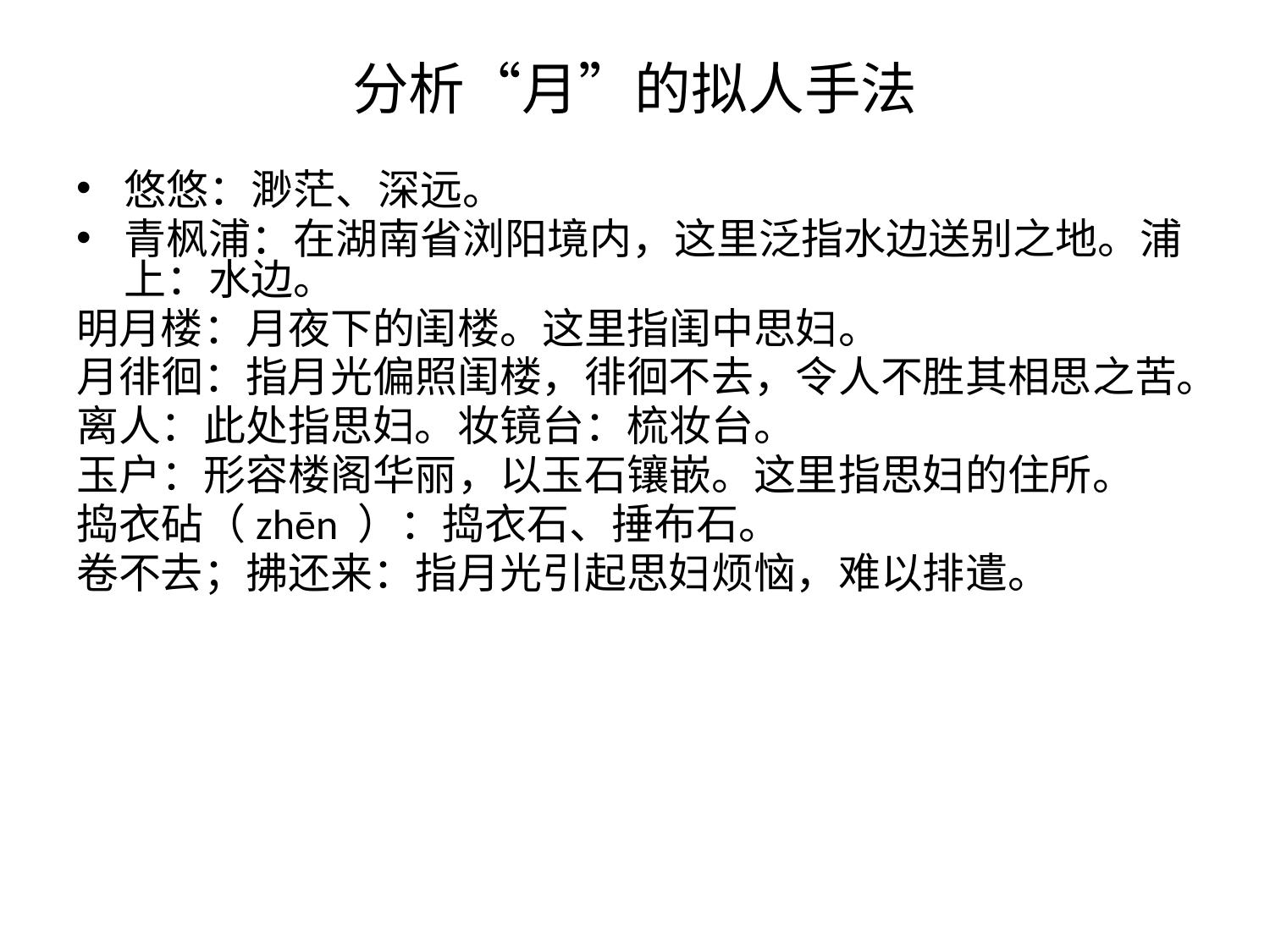

# 分析“月”的拟人手法
悠悠：渺茫、深远。
青枫浦：在湖南省浏阳境内，这里泛指水边送别之地。浦上：水边。
明月楼：月夜下的闺楼。这里指闺中思妇。
月徘徊：指月光偏照闺楼，徘徊不去，令人不胜其相思之苦。
离人：此处指思妇。妆镜台：梳妆台。
玉户：形容楼阁华丽，以玉石镶嵌。这里指思妇的住所。
捣衣砧（zhēn ）：捣衣石、捶布石。
卷不去；拂还来：指月光引起思妇烦恼，难以排遣。